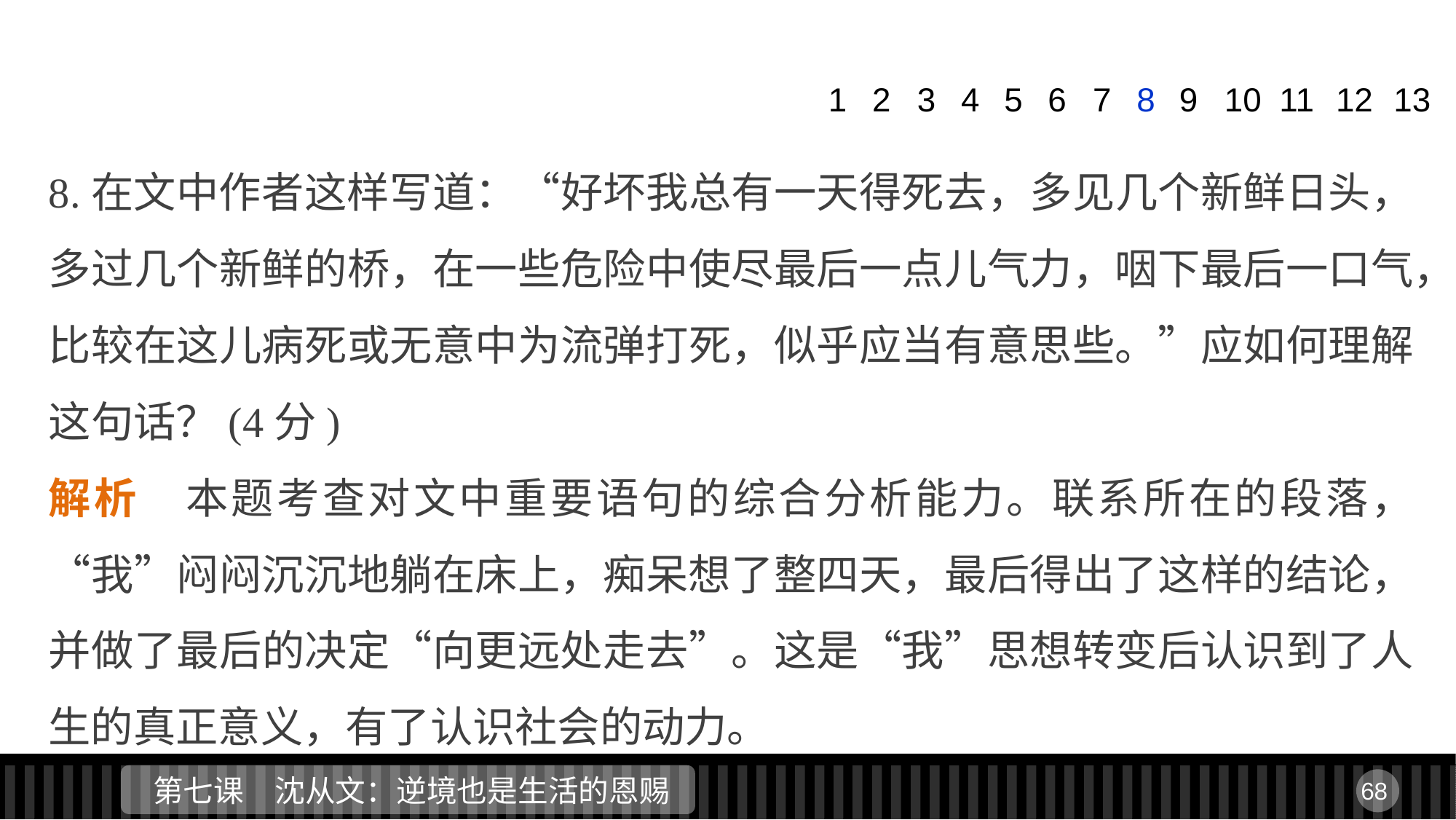

1
2
3
4
5
6
7
8
9
11
12
13
10
8.在文中作者这样写道：“好坏我总有一天得死去，多见几个新鲜日头，多过几个新鲜的桥，在一些危险中使尽最后一点儿气力，咽下最后一口气，比较在这儿病死或无意中为流弹打死，似乎应当有意思些。”应如何理解这句话？(4分)
解析　本题考查对文中重要语句的综合分析能力。联系所在的段落，“我”闷闷沉沉地躺在床上，痴呆想了整四天，最后得出了这样的结论，并做了最后的决定“向更远处走去”。这是“我”思想转变后认识到了人生的真正意义，有了认识社会的动力。